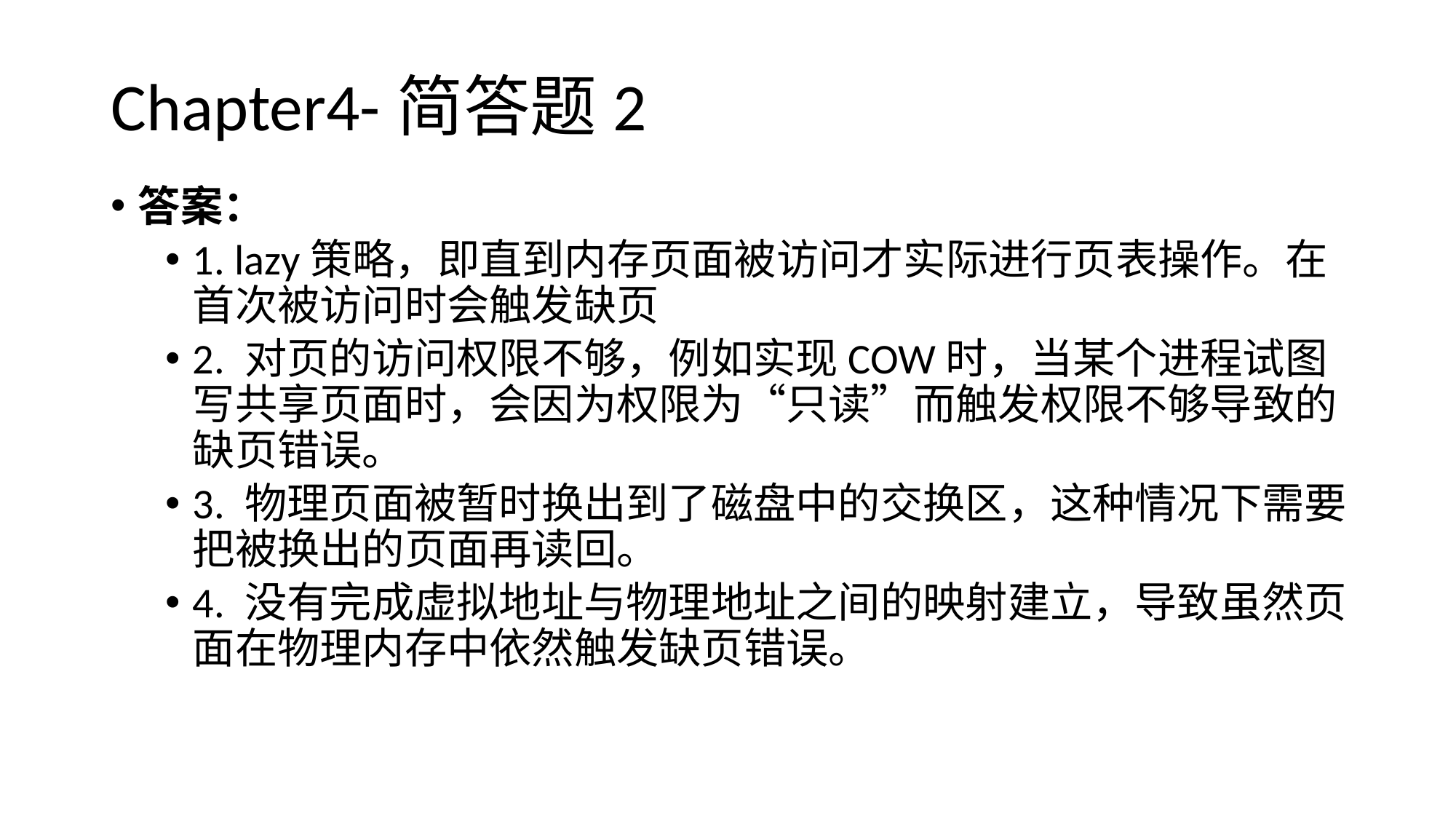

# Chapter4-简答题2
答案：
1. lazy策略，即直到内存页面被访问才实际进行页表操作。在首次被访问时会触发缺页
2. 对页的访问权限不够，例如实现COW时，当某个进程试图写共享页面时，会因为权限为“只读”而触发权限不够导致的缺页错误。
​3. 物理页面被暂时换出到了磁盘中的交换区，这种情况下需要把被换出的页面再读回。
4. 没有完成虚拟地址与物理地址之间的映射建立，导致虽然页面在物理内存中依然触发缺页错误。